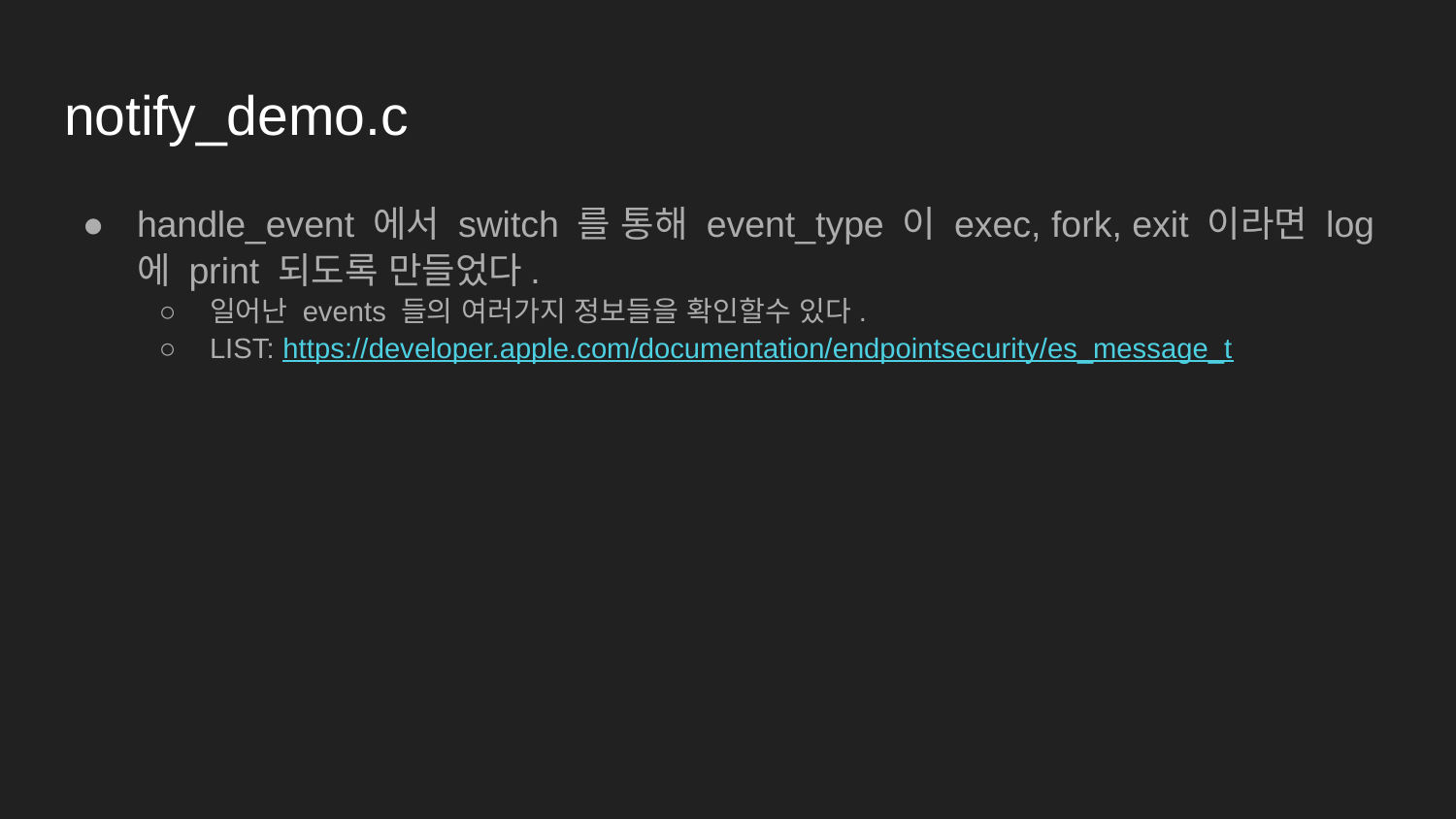

# notify_demo.c
handle_event 에서 switch 를 통해 event_type 이 exec, fork, exit 이라면 log 에 print 되도록 만들었다.
일어난 events 들의 여러가지 정보들을 확인할수 있다.
LIST: https://developer.apple.com/documentation/endpointsecurity/es_message_t